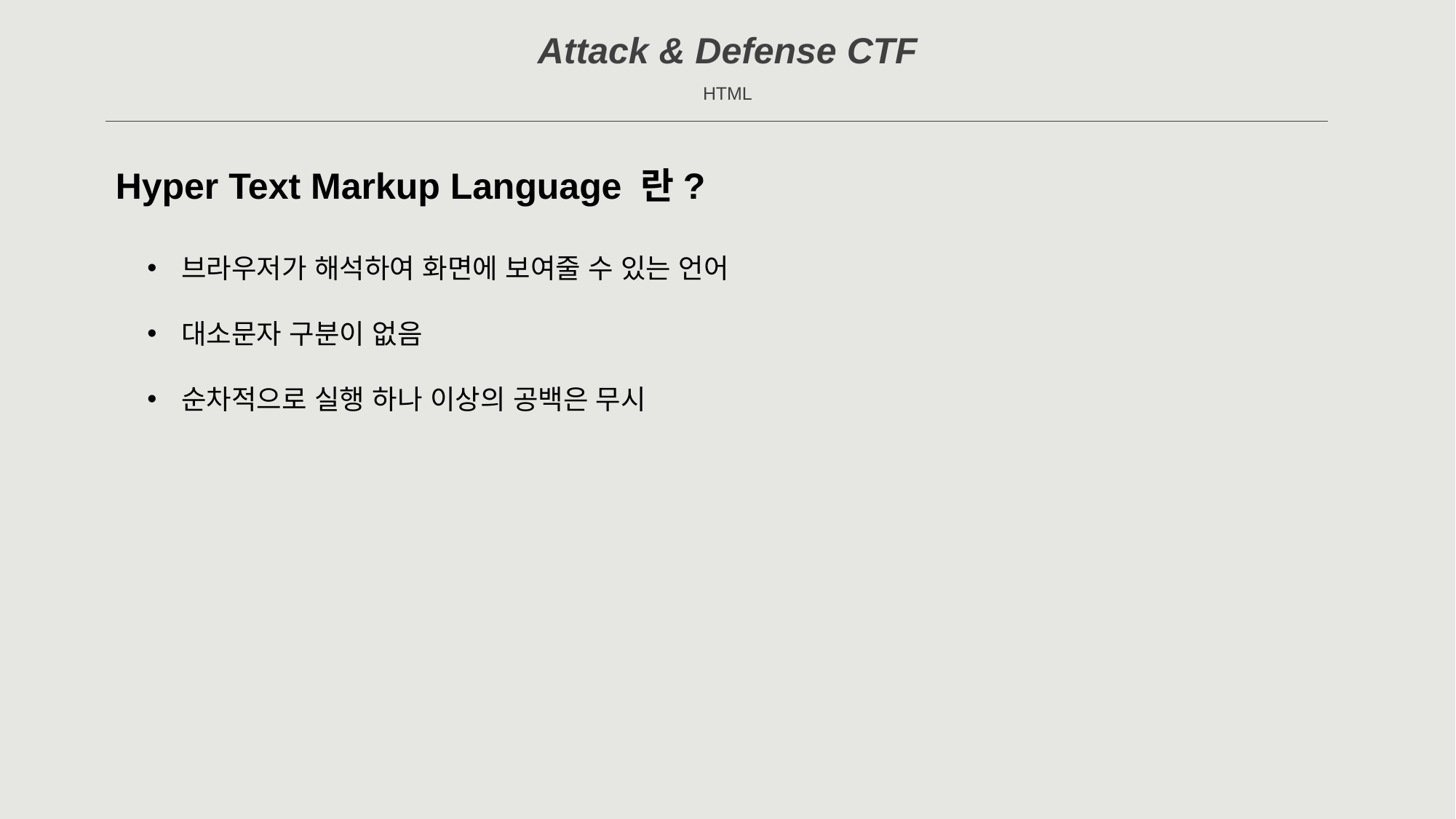

Attack & Defense CTF
HTML
Hyper Text Markup Language 란?
브라우저가 해석하여 화면에 보여줄 수 있는 언어
대소문자 구분이 없음
순차적으로 실행 하나 이상의 공백은 무시